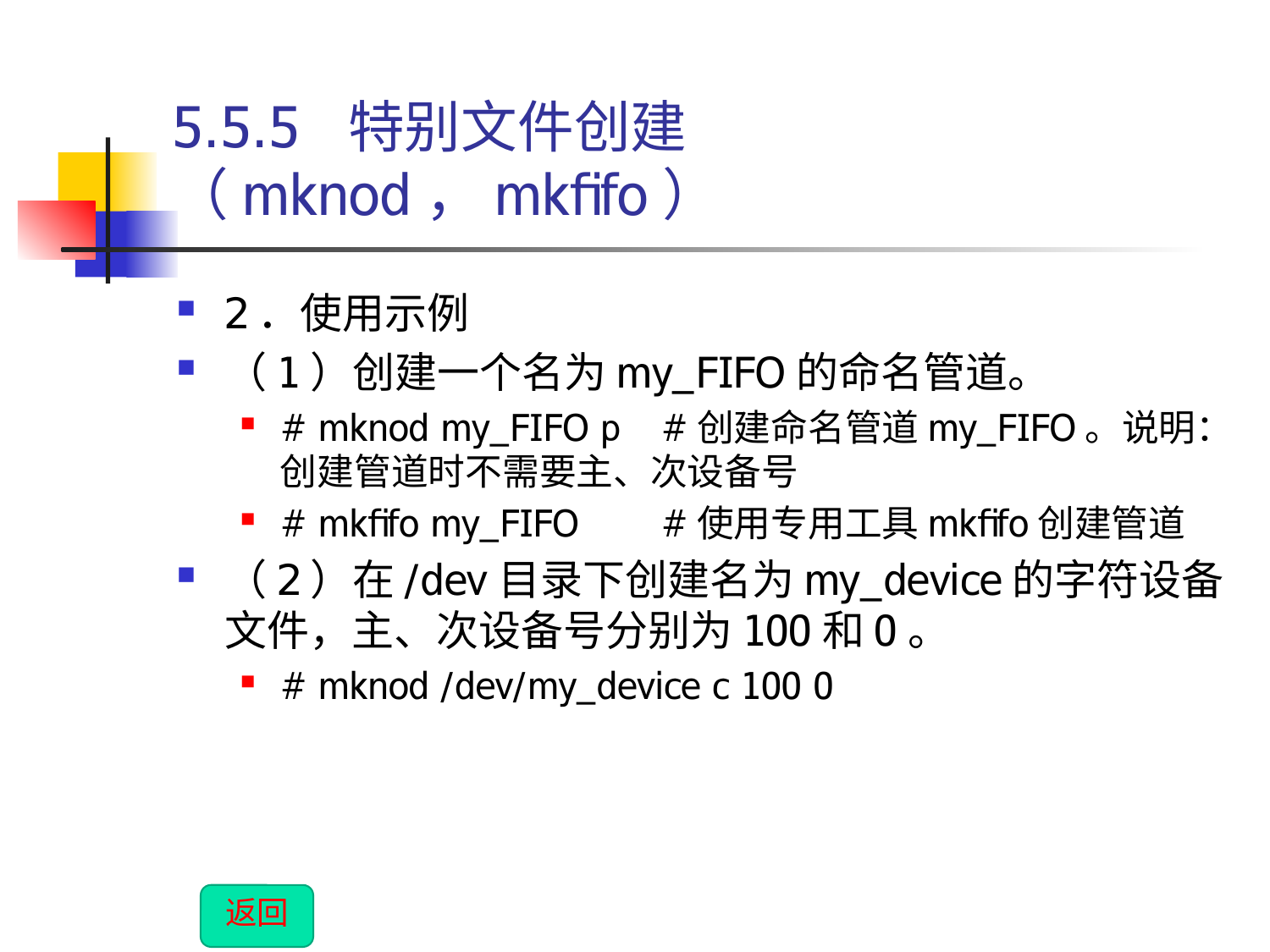

# 5.5.5  特别文件创建（mknod，mkfifo）
2．使用示例
（1）创建一个名为my_FIFO的命名管道。
# mknod my_FIFO p	#创建命名管道my_FIFO。说明：创建管道时不需要主、次设备号
# mkfifo my_FIFO	#使用专用工具mkfifo创建管道
（2）在/dev目录下创建名为my_device的字符设备文件，主、次设备号分别为100和0。
# mknod /dev/my_device c 100 0
返回